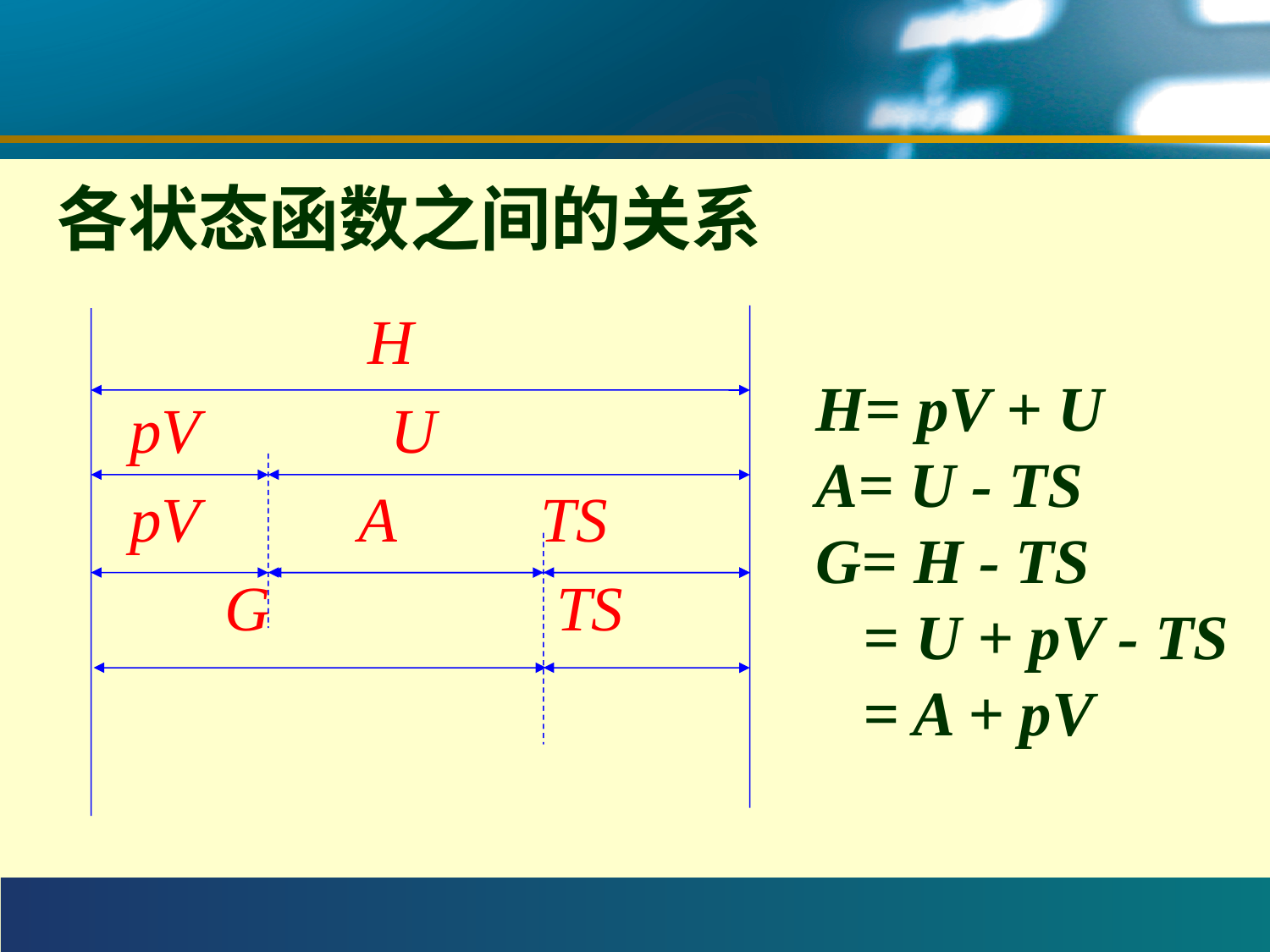

#
各状态函数之间的关系

                H
 pV            U
 pV          A         TS
       G                  TS

H= pV + U
A= U - TS
G= H - TS
   = U + pV - TS
   = A + pV